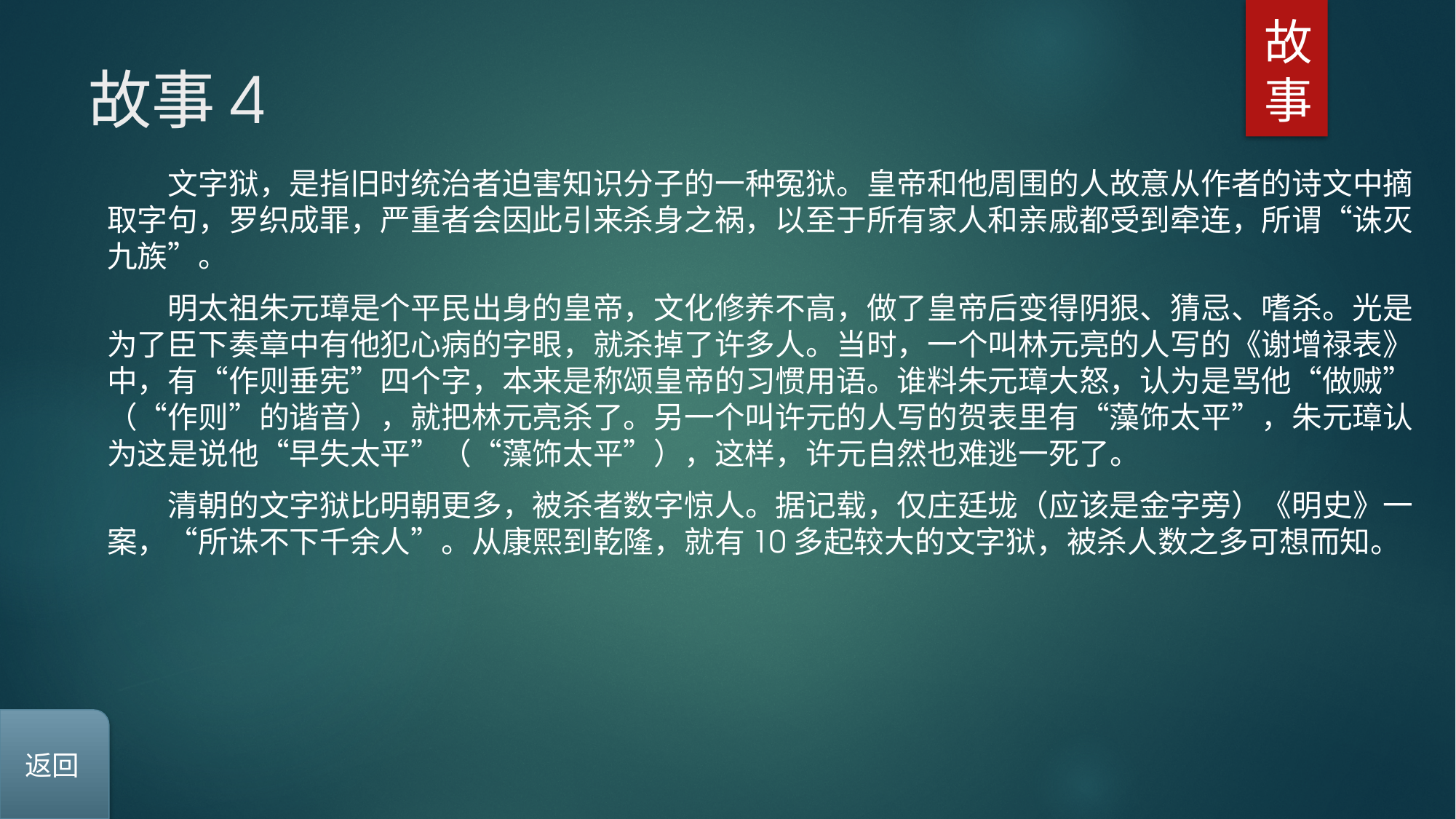

故
事
# 故事4
　　文字狱，是指旧时统治者迫害知识分子的一种冤狱。皇帝和他周围的人故意从作者的诗文中摘取字句，罗织成罪，严重者会因此引来杀身之祸，以至于所有家人和亲戚都受到牵连，所谓“诛灭九族”。
　　明太祖朱元璋是个平民出身的皇帝，文化修养不高，做了皇帝后变得阴狠、猜忌、嗜杀。光是为了臣下奏章中有他犯心病的字眼，就杀掉了许多人。当时，一个叫林元亮的人写的《谢增禄表》中，有“作则垂宪”四个字，本来是称颂皇帝的习惯用语。谁料朱元璋大怒，认为是骂他“做贼”（“作则”的谐音），就把林元亮杀了。另一个叫许元的人写的贺表里有“藻饰太平”，朱元璋认为这是说他“早失太平”（“藻饰太平”），这样，许元自然也难逃一死了。
　　清朝的文字狱比明朝更多，被杀者数字惊人。据记载，仅庄廷垅（应该是金字旁）《明史》一案，“所诛不下千余人”。从康熙到乾隆，就有10多起较大的文字狱，被杀人数之多可想而知。

返回